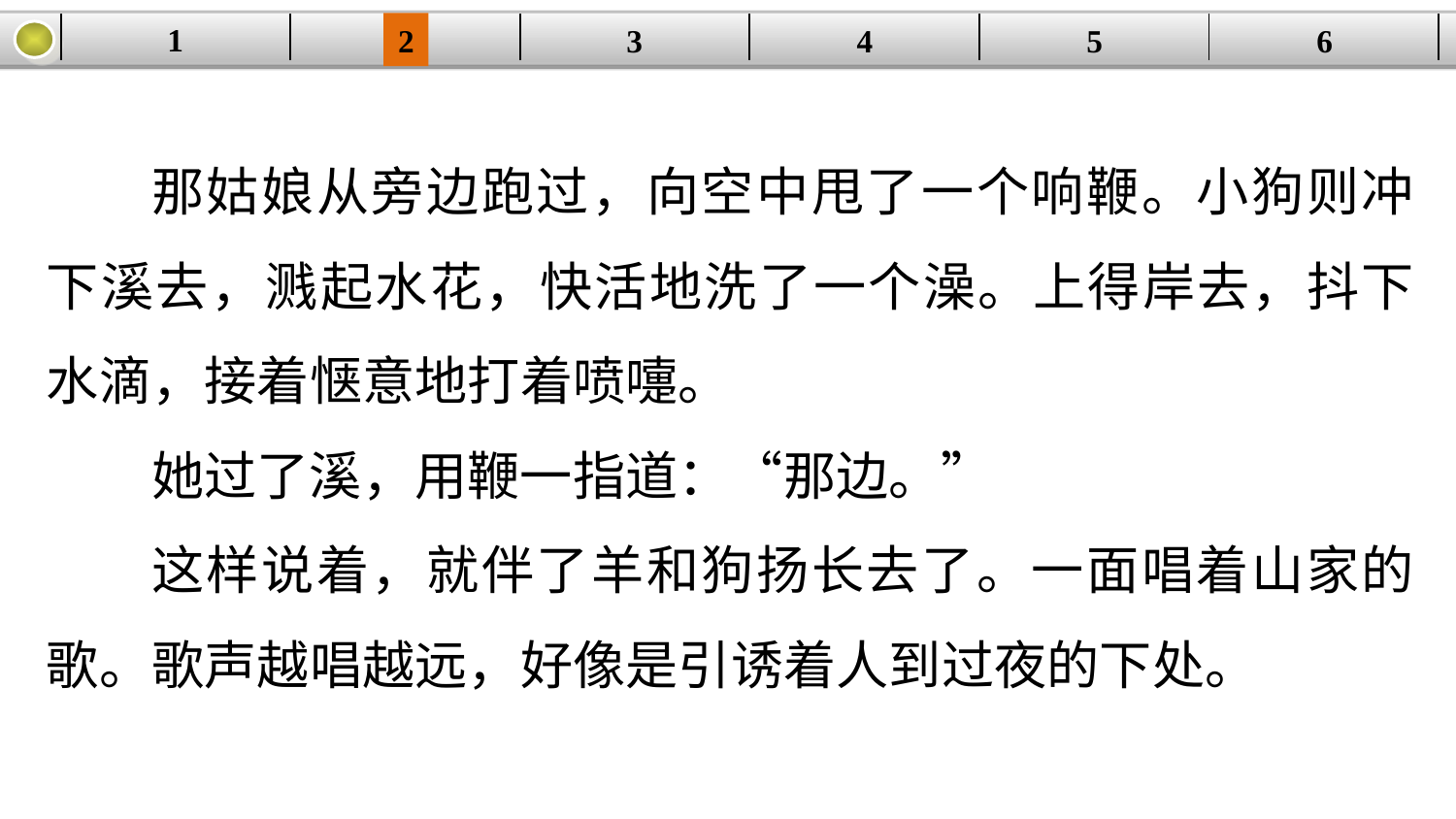

1
2
3
4
|  |  |  |  |  |  |
| --- | --- | --- | --- | --- | --- |
5
6

那姑娘从旁边跑过，向空中甩了一个响鞭。小狗则冲下溪去，溅起水花，快活地洗了一个澡。上得岸去，抖下水滴，接着惬意地打着喷嚏。
她过了溪，用鞭一指道：“那边。”
这样说着，就伴了羊和狗扬长去了。一面唱着山家的歌。歌声越唱越远，好像是引诱着人到过夜的下处。